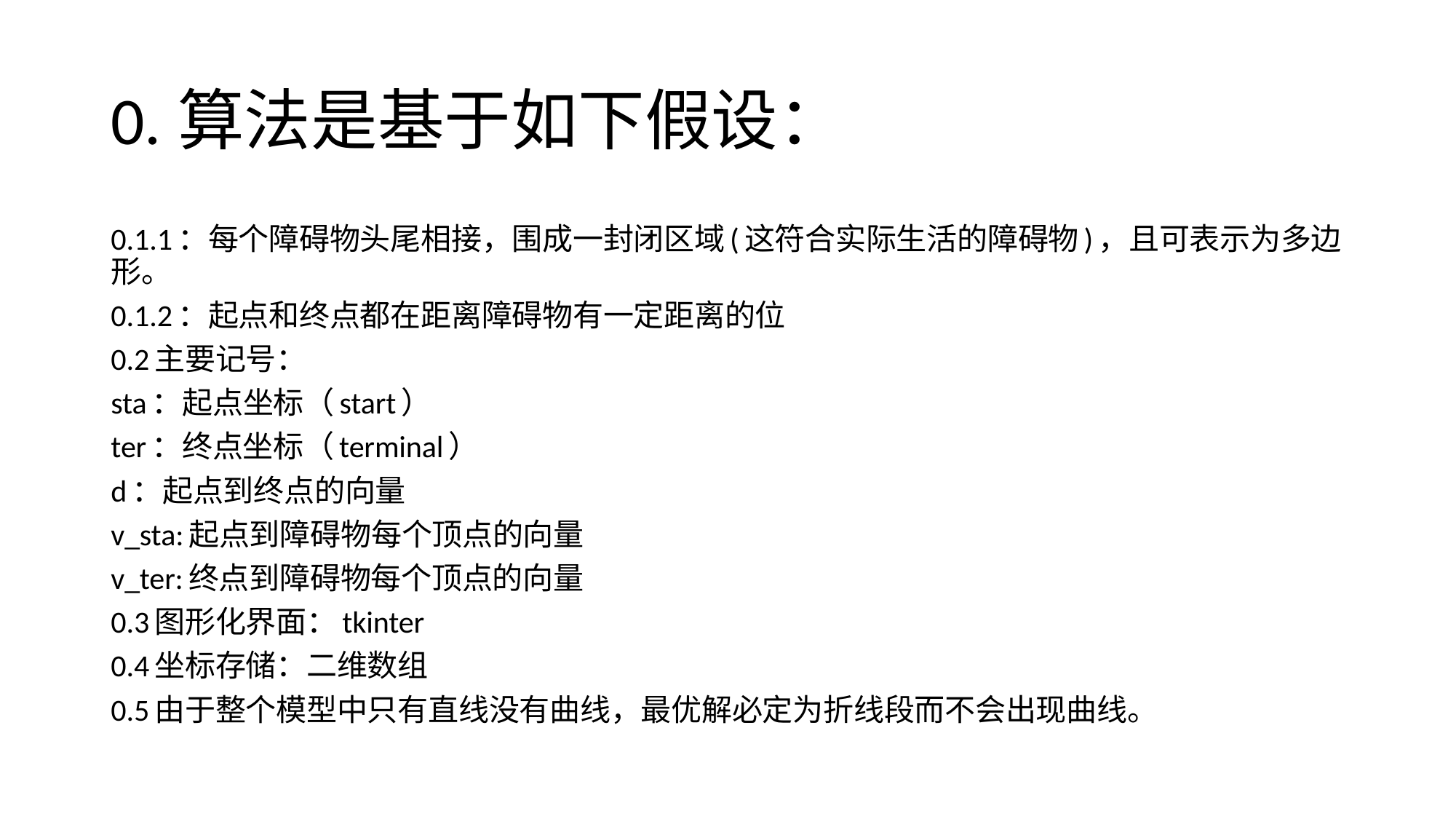

# 0.算法是基于如下假设：
​0.1.1：每个障碍物头尾相接，围成一封闭区域(这符合实际生活的障碍物)，且可表示为多边形。
​0.1.2：起点和终点都在距离障碍物有一定距离的位
0.2主要记号：
sta：起点坐标（start）
ter：终点坐标（terminal）
d：起点到终点的向量
v_sta:起点到障碍物每个顶点的向量
v_ter:终点到障碍物每个顶点的向量
0.3图形化界面：tkinter
0.4坐标存储：二维数组
0.5由于整个模型中只有直线没有曲线，最优解必定为折线段而不会出现曲线。